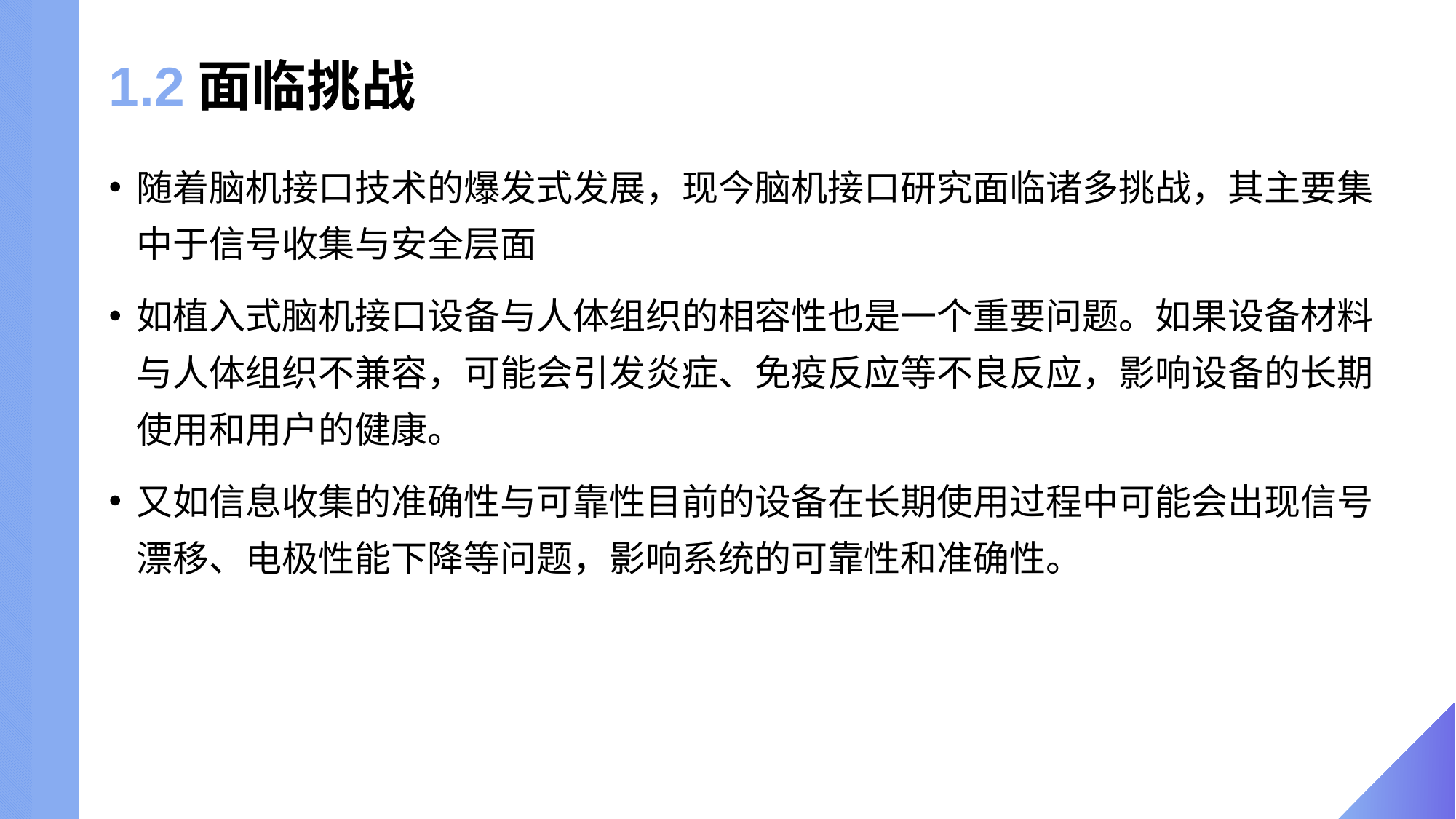

# 1.2面临挑战
随着脑机接口技术的爆发式发展，现今脑机接口研究面临诸多挑战，其主要集中于信号收集与安全层面
如植入式脑机接口设备与人体组织的相容性也是一个重要问题。如果设备材料与人体组织不兼容，可能会引发炎症、免疫反应等不良反应，影响设备的长期使用和用户的健康。
又如信息收集的准确性与可靠性目前的设备在长期使用过程中可能会出现信号漂移、电极性能下降等问题，影响系统的可靠性和准确性。